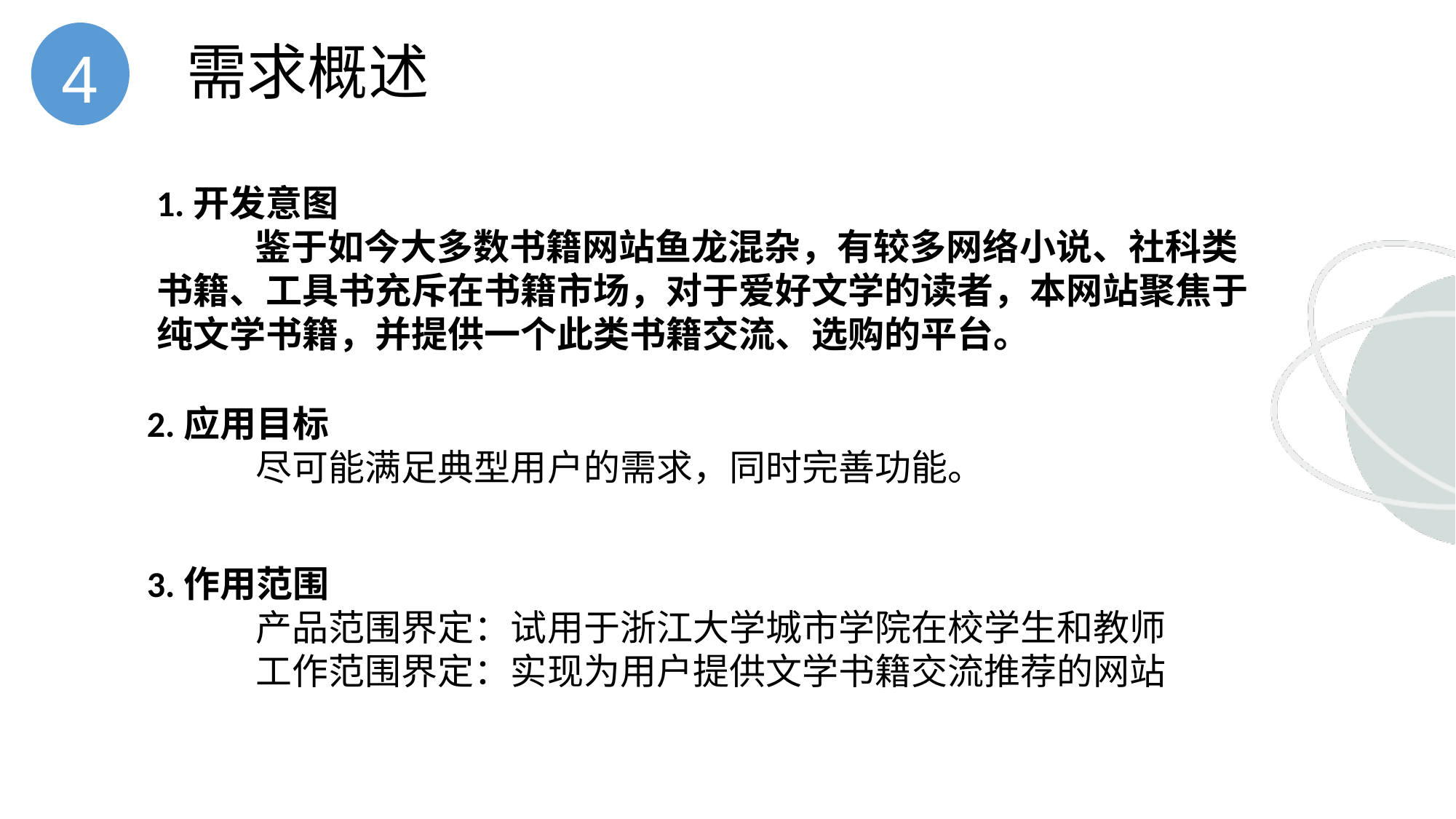

4
需求概述
1.开发意图           鉴于如今大多数书籍网站鱼龙混杂，有较多网络小说、社科类书籍、工具书充斥在书籍市场，对于爱好文学的读者，本网站聚焦于纯文学书籍，并提供一个此类书籍交流、选购的平台。
2.应用目标	尽可能满足典型用户的需求，同时完善功能。
3.作用范围	产品范围界定：试用于浙江大学城市学院在校学生和教师	工作范围界定：实现为用户提供文学书籍交流推荐的网站